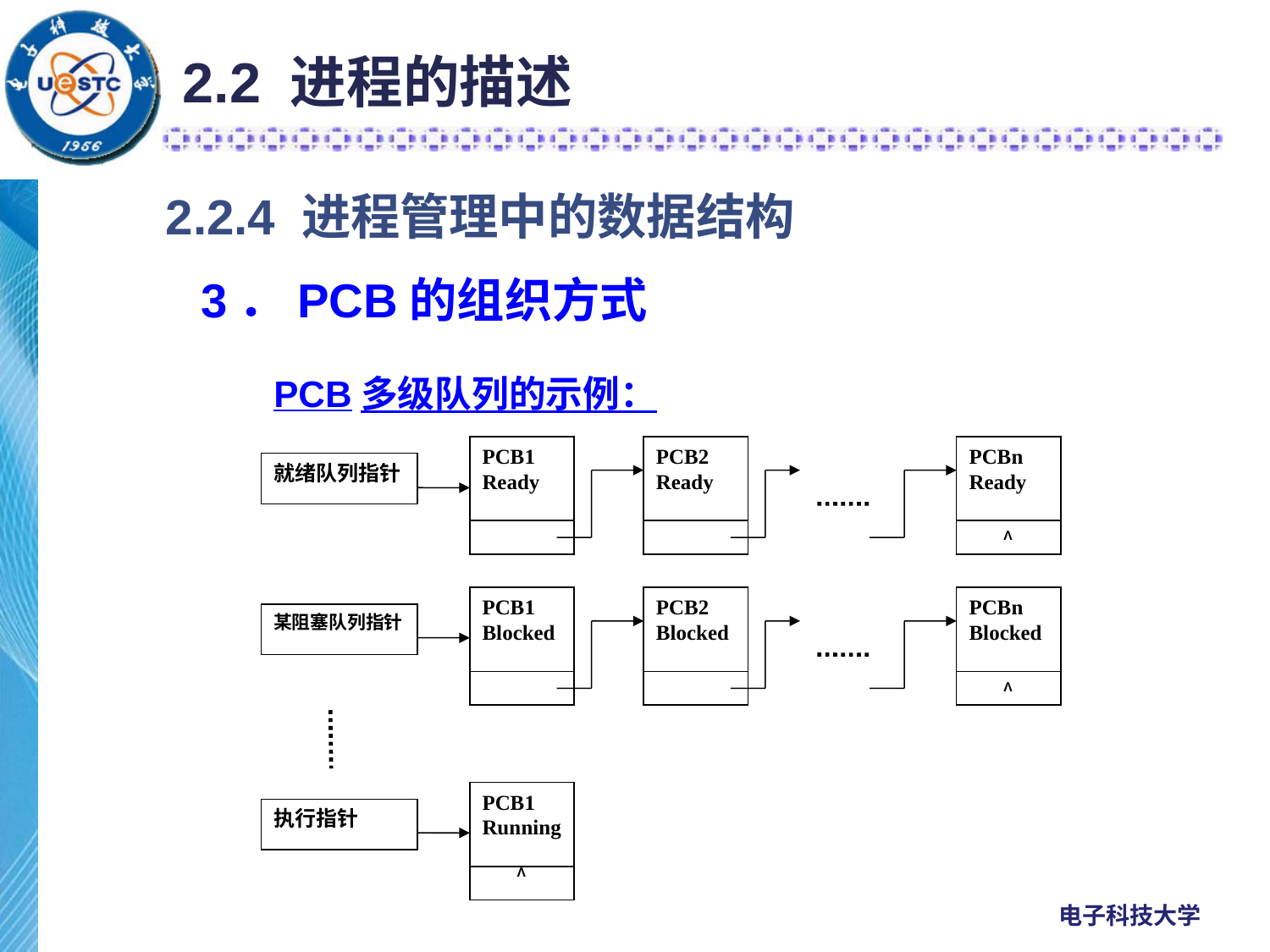

2.2 进程的描述
2.2.4 进程管理中的数据结构
 3．PCB的组织方式

PCB多级队列的示例：
PCB1 Ready
PCB2 Ready
PCBn Ready
就绪队列指针

PCB1 Blocked
PCB2 Blocked
PCBn Blocked
某阻塞队列指针

PCB1 Running
执行指针

Λ
Λ
Λ